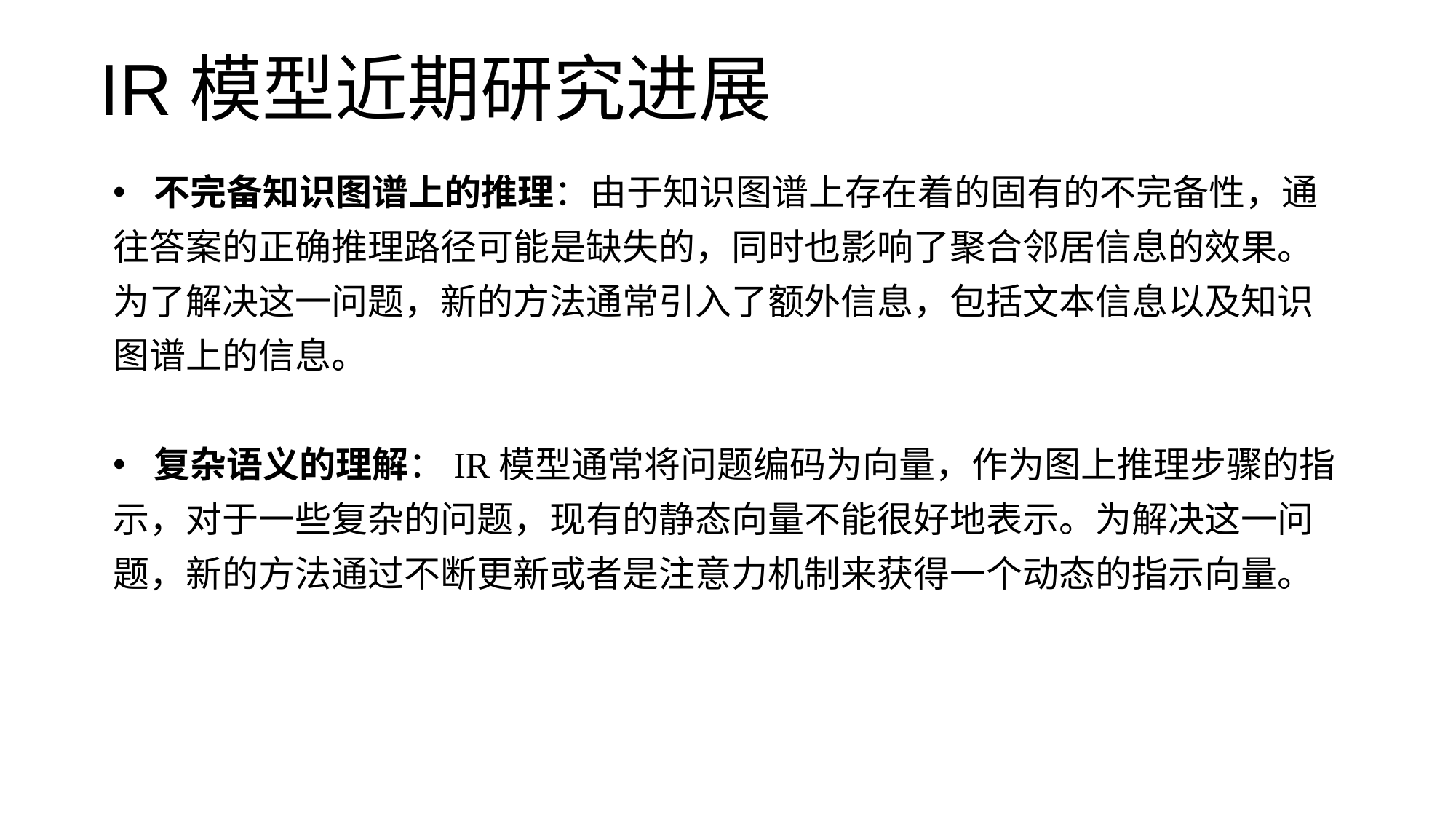

# IR模型近期研究进展
不完备知识图谱上的推理：由于知识图谱上存在着的固有的不完备性，通
往答案的正确推理路径可能是缺失的，同时也影响了聚合邻居信息的效果。
为了解决这一问题，新的方法通常引入了额外信息，包括文本信息以及知识
图谱上的信息。

复杂语义的理解：IR模型通常将问题编码为向量，作为图上推理步骤的指
示，对于一些复杂的问题，现有的静态向量不能很好地表示。为解决这一问
题，新的方法通过不断更新或者是注意力机制来获得一个动态的指示向量。